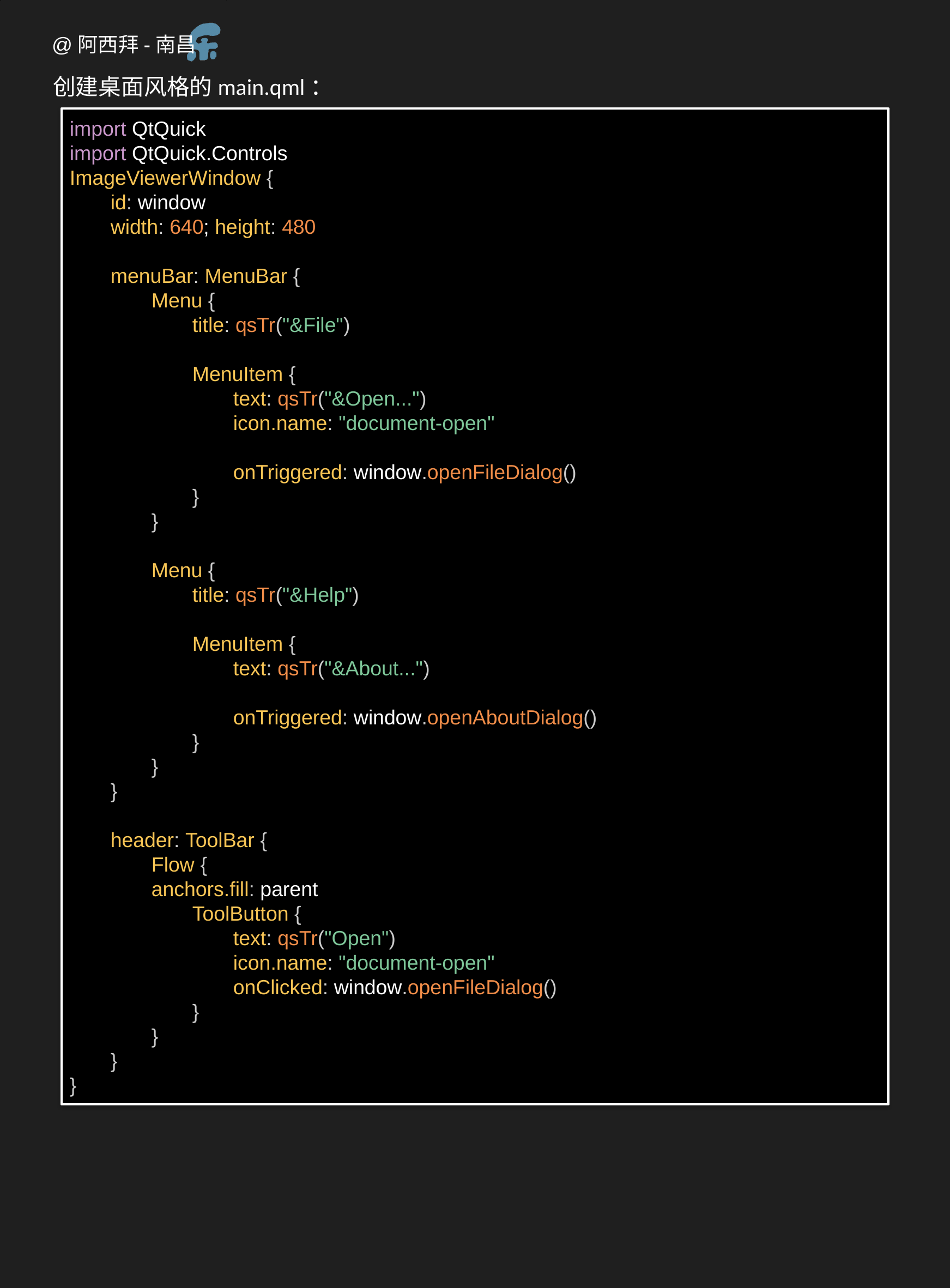

创建桌面风格的main.qml：
import QtQuick
import QtQuick.Controls
ImageViewerWindow {
id: window
width: 640; height: 480

menuBar: MenuBar {
Menu {
title: qsTr("&File")

MenuItem {
text: qsTr("&Open...")
icon.name: "document-open"

onTriggered: window.openFileDialog()
}
}

Menu {
title: qsTr("&Help")

MenuItem {
text: qsTr("&About...")

onTriggered: window.openAboutDialog()
}
}
}

header: ToolBar {
Flow {
anchors.fill: parent
ToolButton {
text: qsTr("Open")
icon.name: "document-open"
onClicked: window.openFileDialog()
}
}
}
}